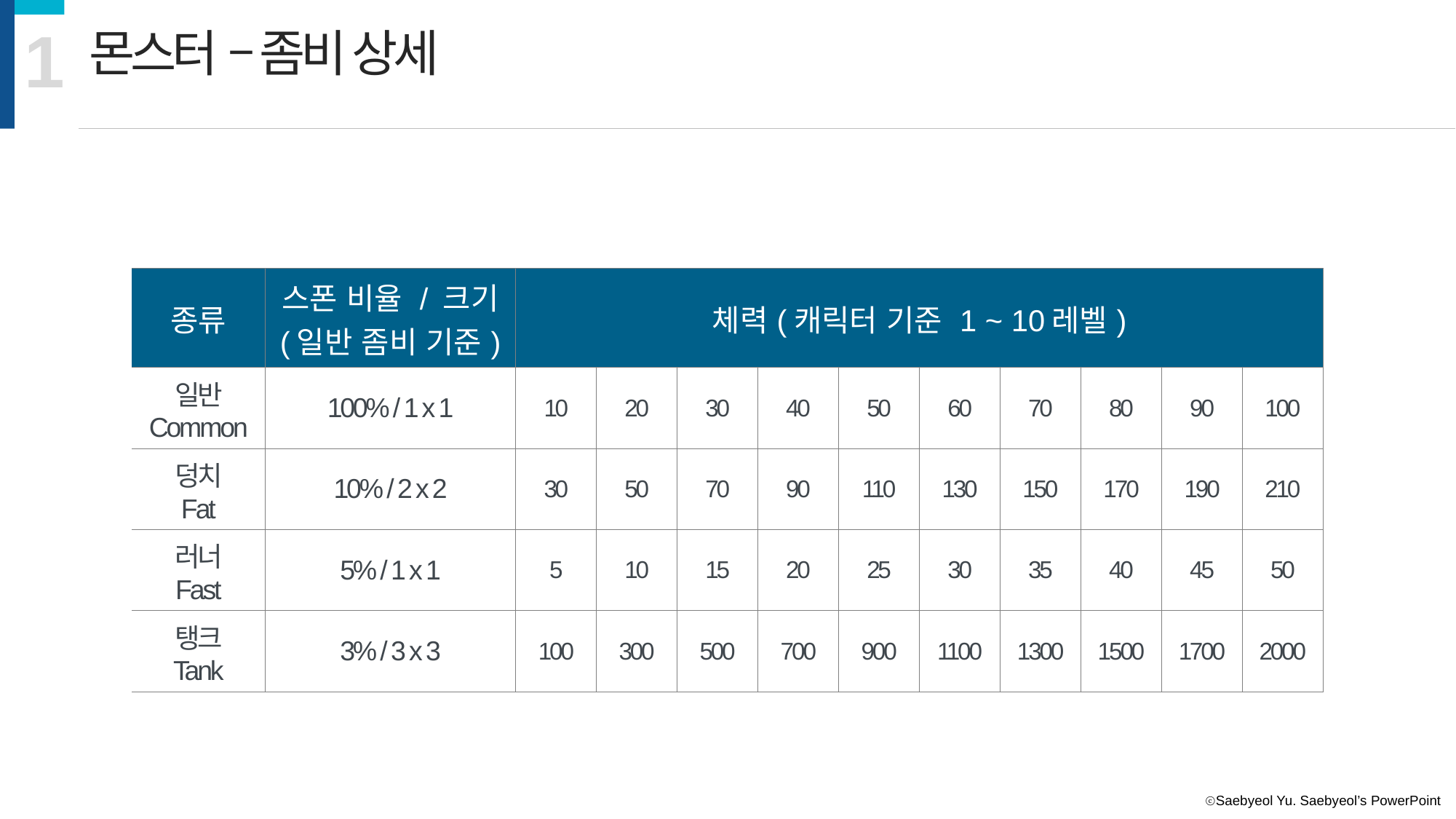

1
몬스터 – 좀비 상세
| 종류 | 스폰 비율 / 크기 (일반 좀비 기준) | 체력(캐릭터 기준 1 ~ 10레벨) |  |  |  |  |  |  |  |  |  |
| --- | --- | --- | --- | --- | --- | --- | --- | --- | --- | --- | --- |
| 일반 Common | 100% / 1 x 1 | 10 | 20 | 30 | 40 | 50 | 60 | 70 | 80 | 90 | 100 |
| 덩치 Fat | 10% / 2 x 2 | 30 | 50 | 70 | 90 | 110 | 130 | 150 | 170 | 190 | 210 |
| 러너 Fast | 5% / 1 x 1 | 5 | 10 | 15 | 20 | 25 | 30 | 35 | 40 | 45 | 50 |
| 탱크 Tank | 3% / 3 x 3 | 100 | 300 | 500 | 700 | 900 | 1100 | 1300 | 1500 | 1700 | 2000 |